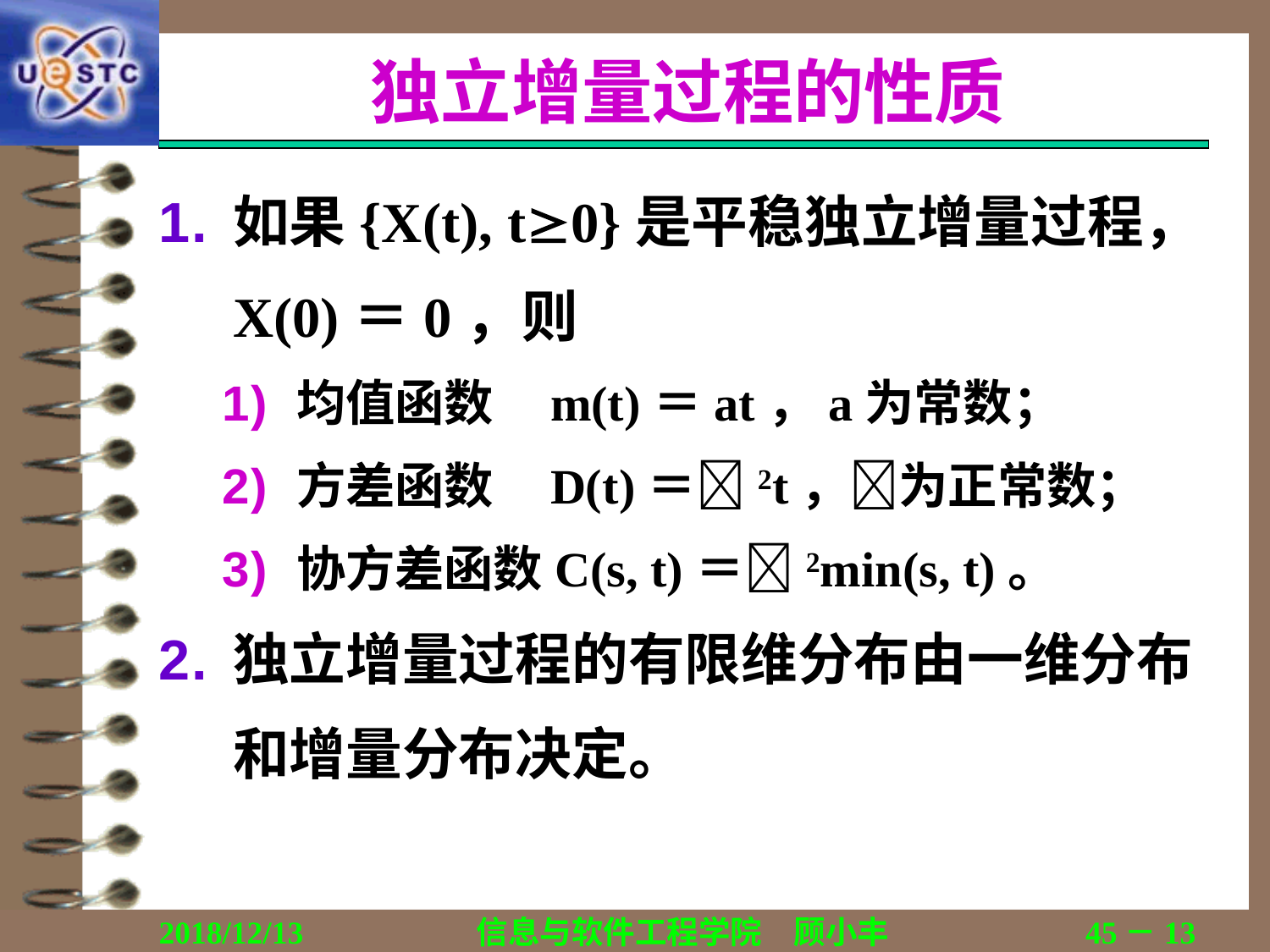

# 独立增量过程的性质
如果{X(t), t≥0}是平稳独立增量过程，X(0)＝0，则
均值函数	m(t)＝at，a为常数；
方差函数	D(t)＝σ2t，σ为正常数；
协方差函数C(s, t)＝σ2min(s, t)。
独立增量过程的有限维分布由一维分布和增量分布决定。
2018/12/13
信息与软件工程学院　顾小丰
45－13